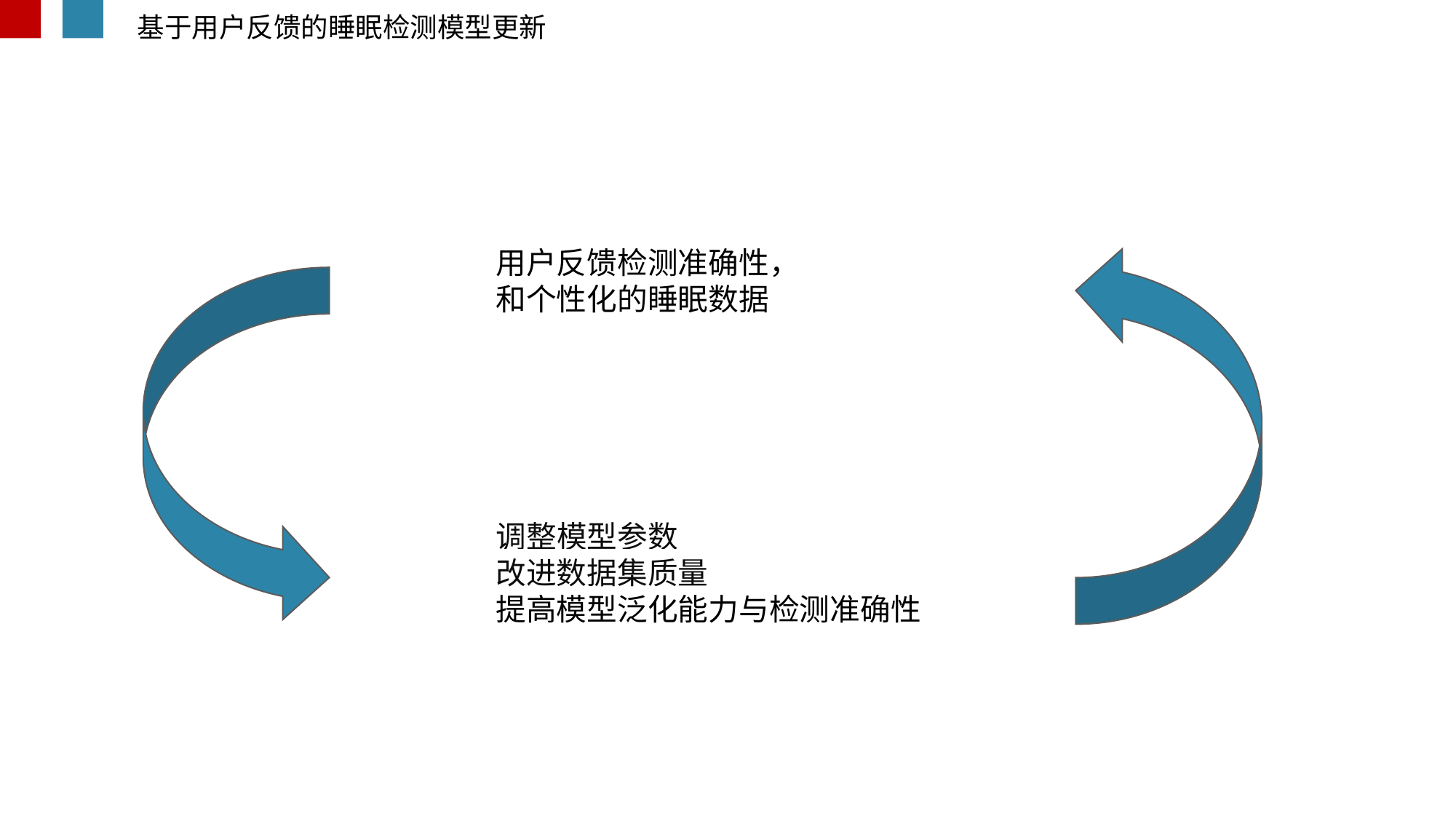

基于用户反馈的睡眠检测模型更新
用户反馈检测准确性，和个性化的睡眠数据

调整模型参数
改进数据集质量
提高模型泛化能力与检测准确性